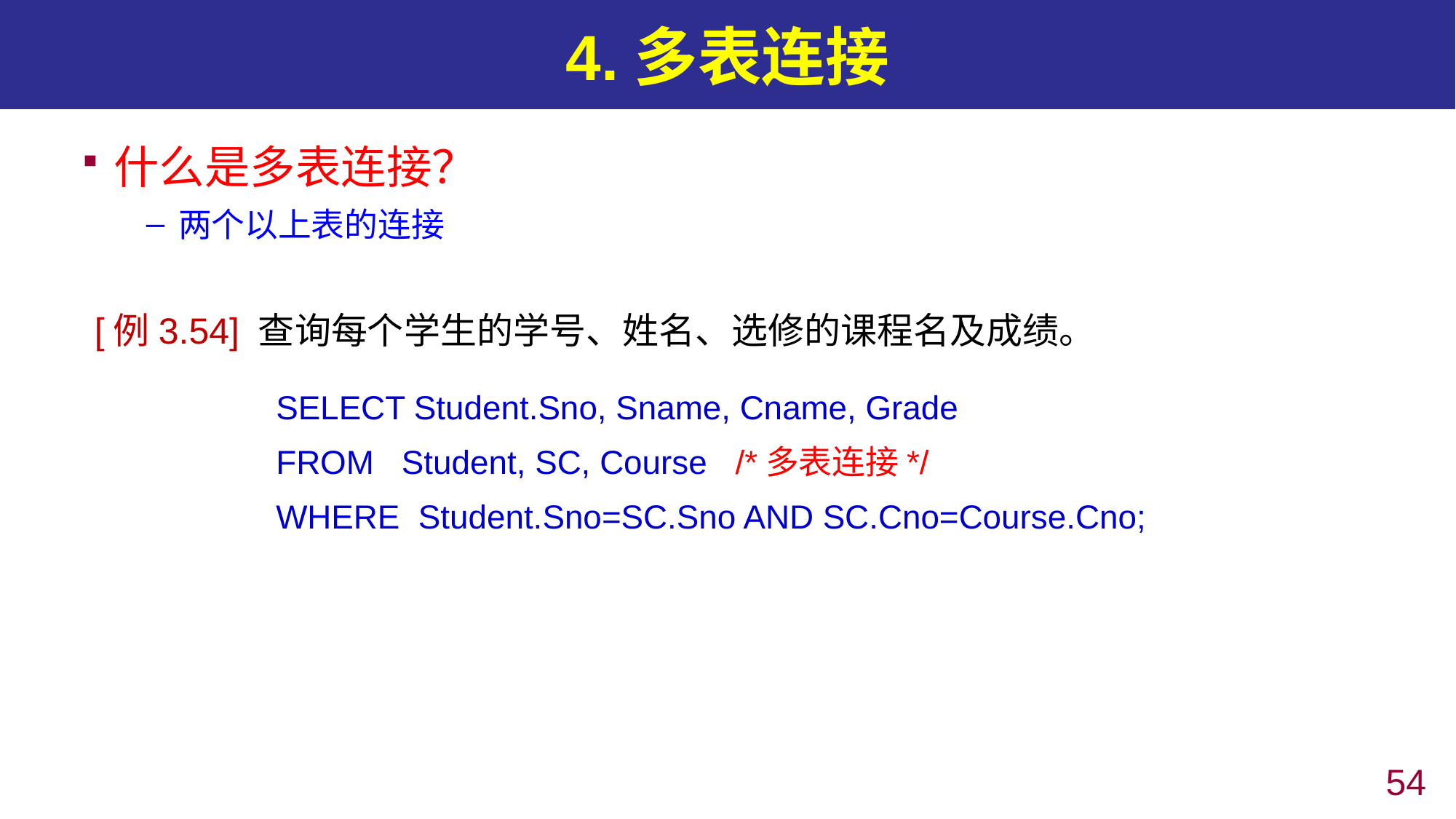

# 4.多表连接
什么是多表连接？
两个以上表的连接

 [例3.54] 查询每个学生的学号、姓名、选修的课程名及成绩。

              SELECT Student.Sno, Sname, Cname, Grade
              FROM   Student, SC, Course   /*多表连接*/
              WHERE  Student.Sno=SC.Sno AND SC.Cno=Course.Cno;

54